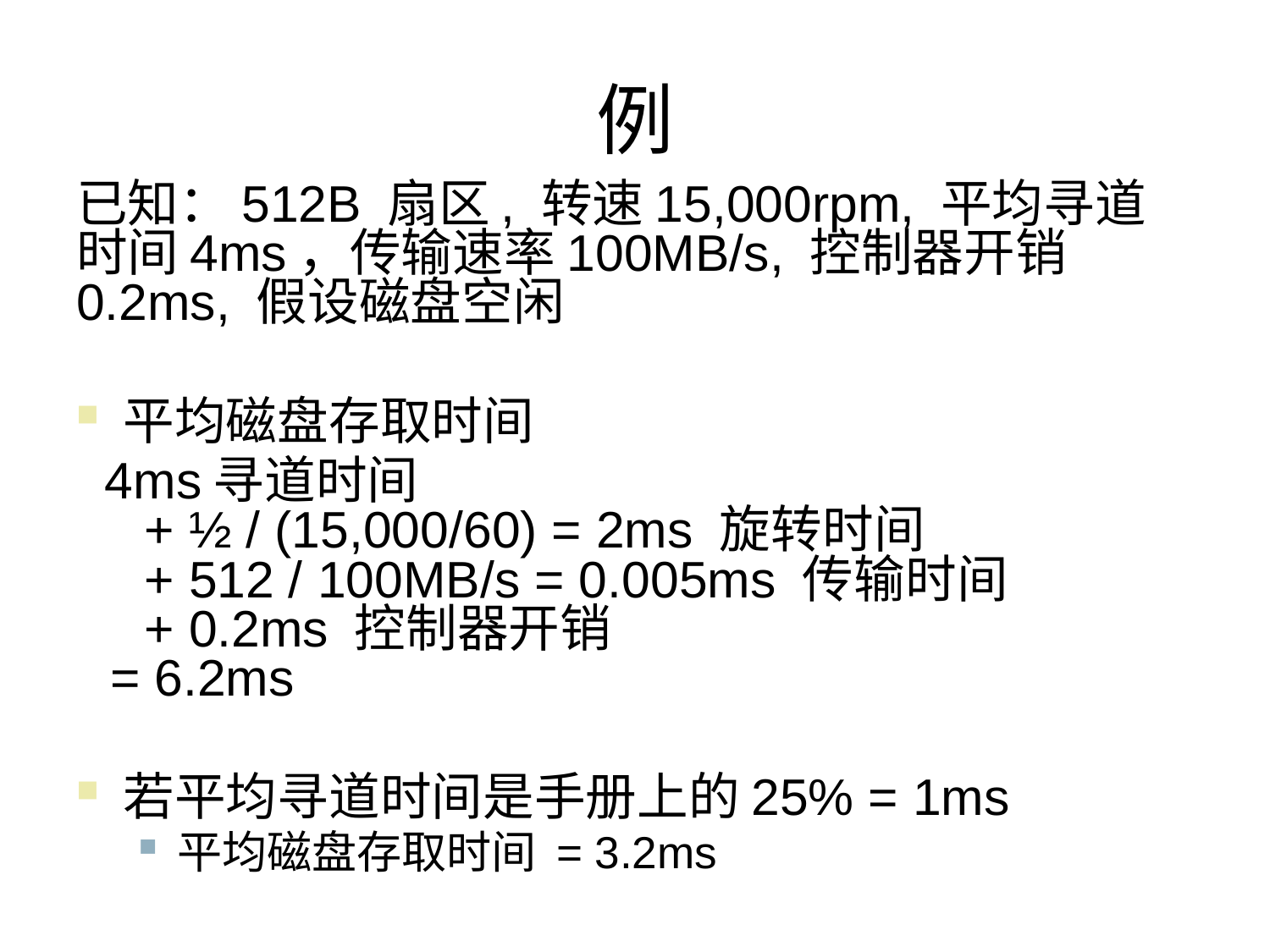

# 例
已知：512B 扇区, 转速15,000rpm, 平均寻道时间4ms，传输速率100MB/s, 控制器开销0.2ms, 假设磁盘空闲

平均磁盘存取时间
  4ms寻道时间
     + ½ / (15,000/60) = 2ms 旋转时间
     + 512 / 100MB/s = 0.005ms 传输时间
     + 0.2ms 控制器开销
  = 6.2ms

若平均寻道时间是手册上的25% = 1ms
平均磁盘存取时间 = 3.2ms